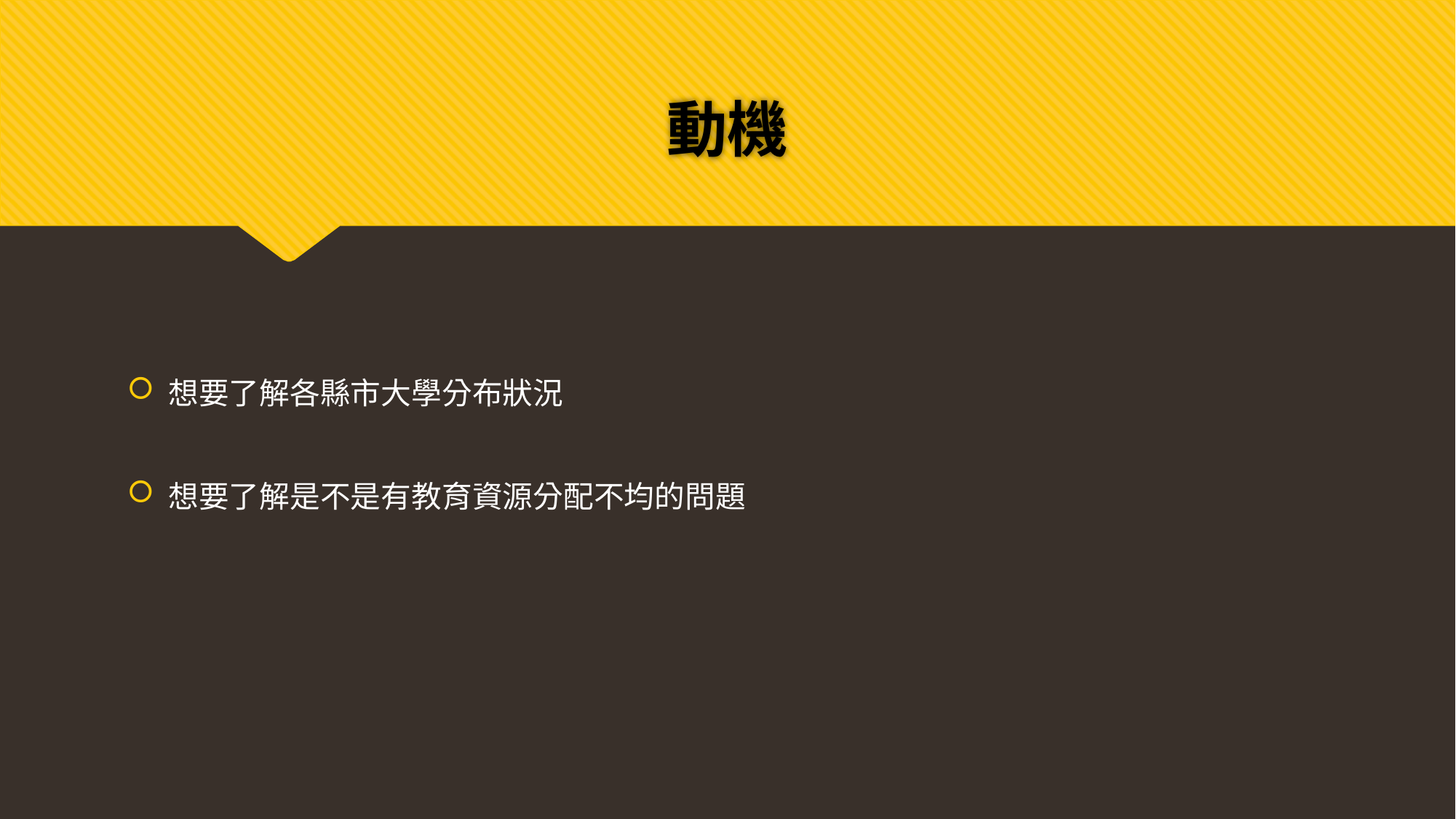

# 動機
想要了解各縣市大學分布狀況

想要了解是不是有教育資源分配不均的問題